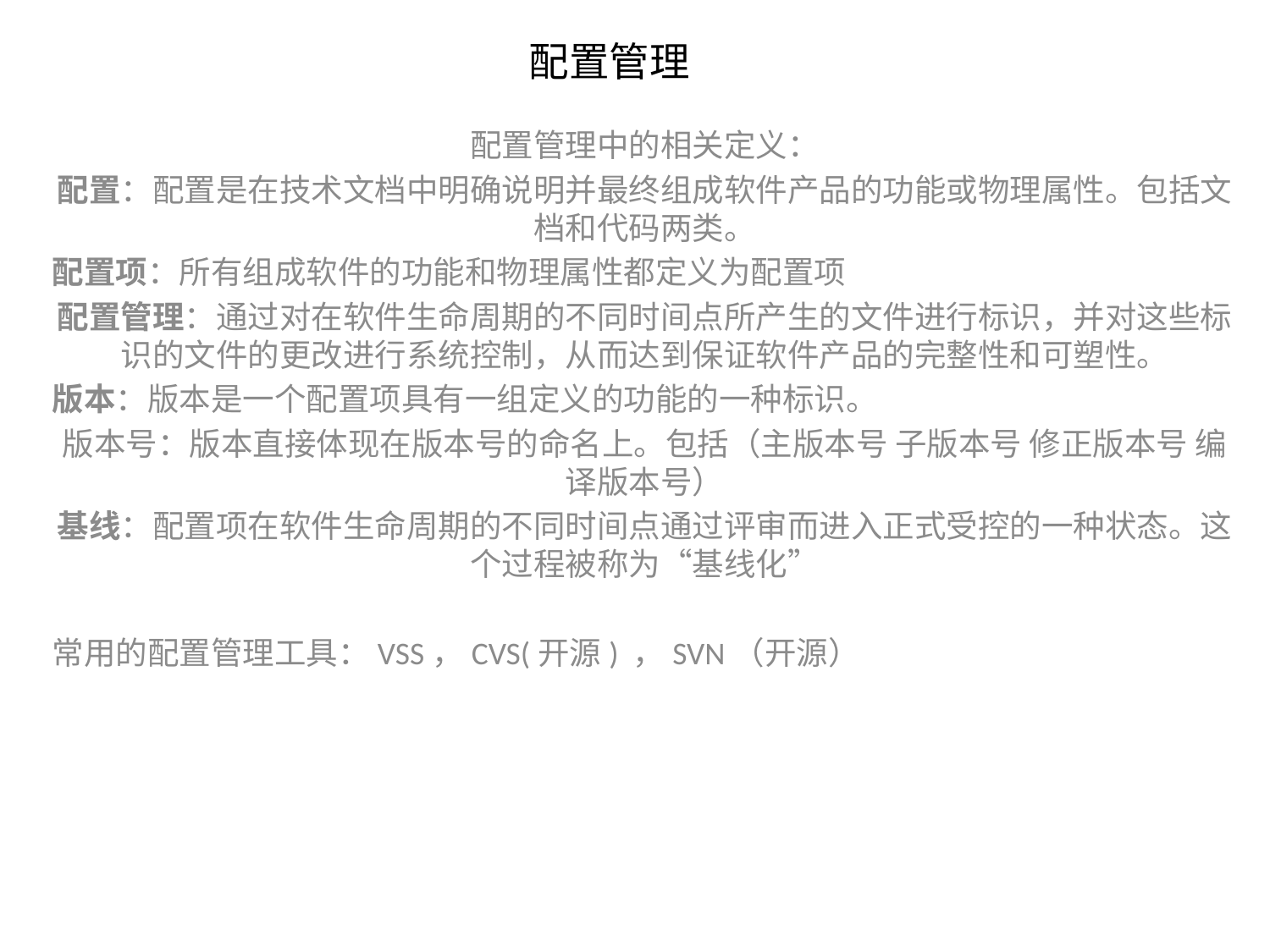

# 配置管理
配置管理中的相关定义：
配置：配置是在技术文档中明确说明并最终组成软件产品的功能或物理属性。包括文档和代码两类。
配置项：所有组成软件的功能和物理属性都定义为配置项
配置管理：通过对在软件生命周期的不同时间点所产生的文件进行标识，并对这些标识的文件的更改进行系统控制，从而达到保证软件产品的完整性和可塑性。
版本：版本是一个配置项具有一组定义的功能的一种标识。
版本号：版本直接体现在版本号的命名上。包括（主版本号 子版本号 修正版本号 编译版本号）
基线：配置项在软件生命周期的不同时间点通过评审而进入正式受控的一种状态。这个过程被称为“基线化”

常用的配置管理工具：VSS，CVS(开源) ，SVN（开源）